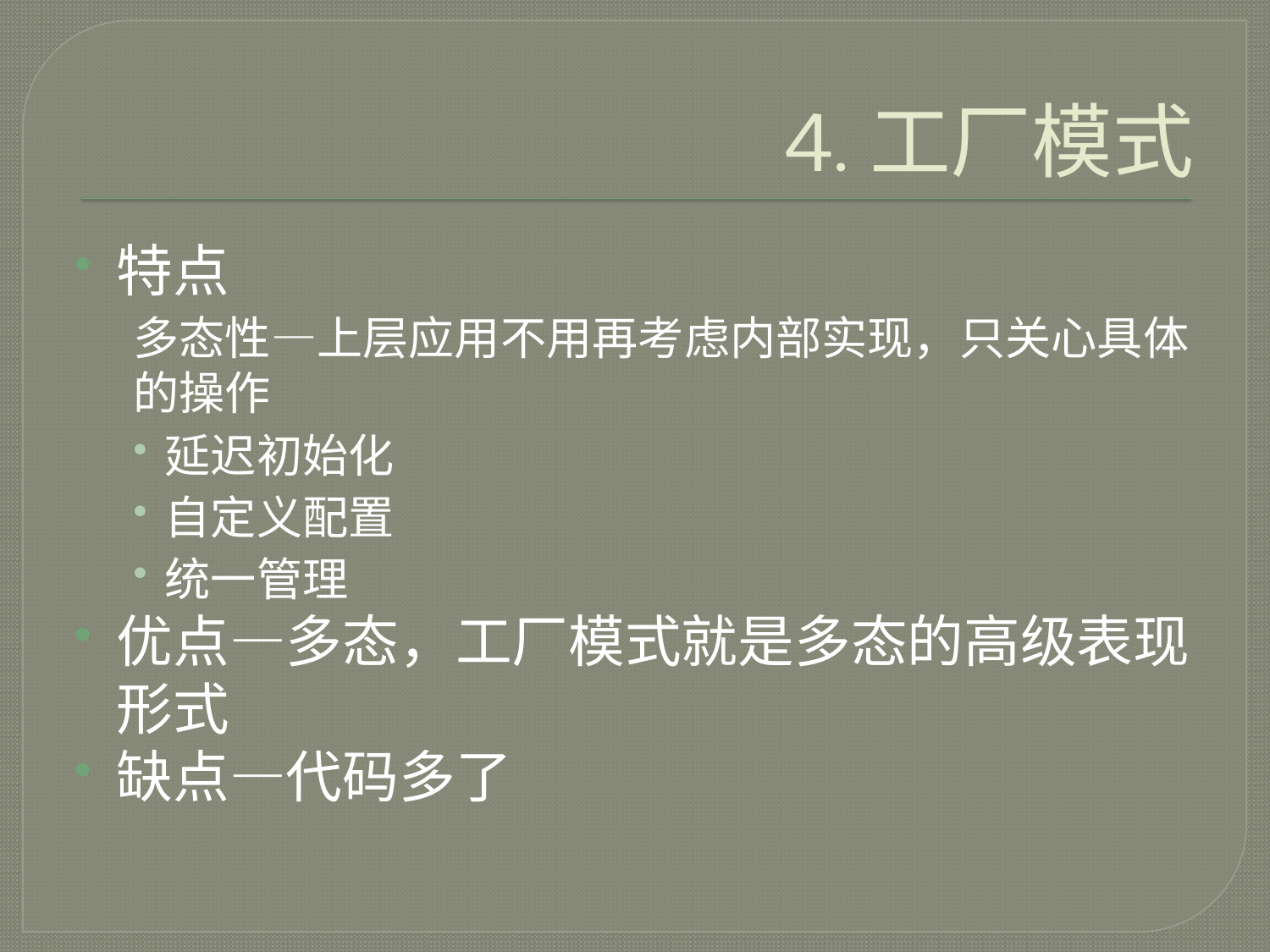

# 4.工厂模式
特点
多态性—上层应用不用再考虑内部实现，只关心具体的操作
延迟初始化
自定义配置
统一管理
优点—多态，工厂模式就是多态的高级表现形式
缺点—代码多了